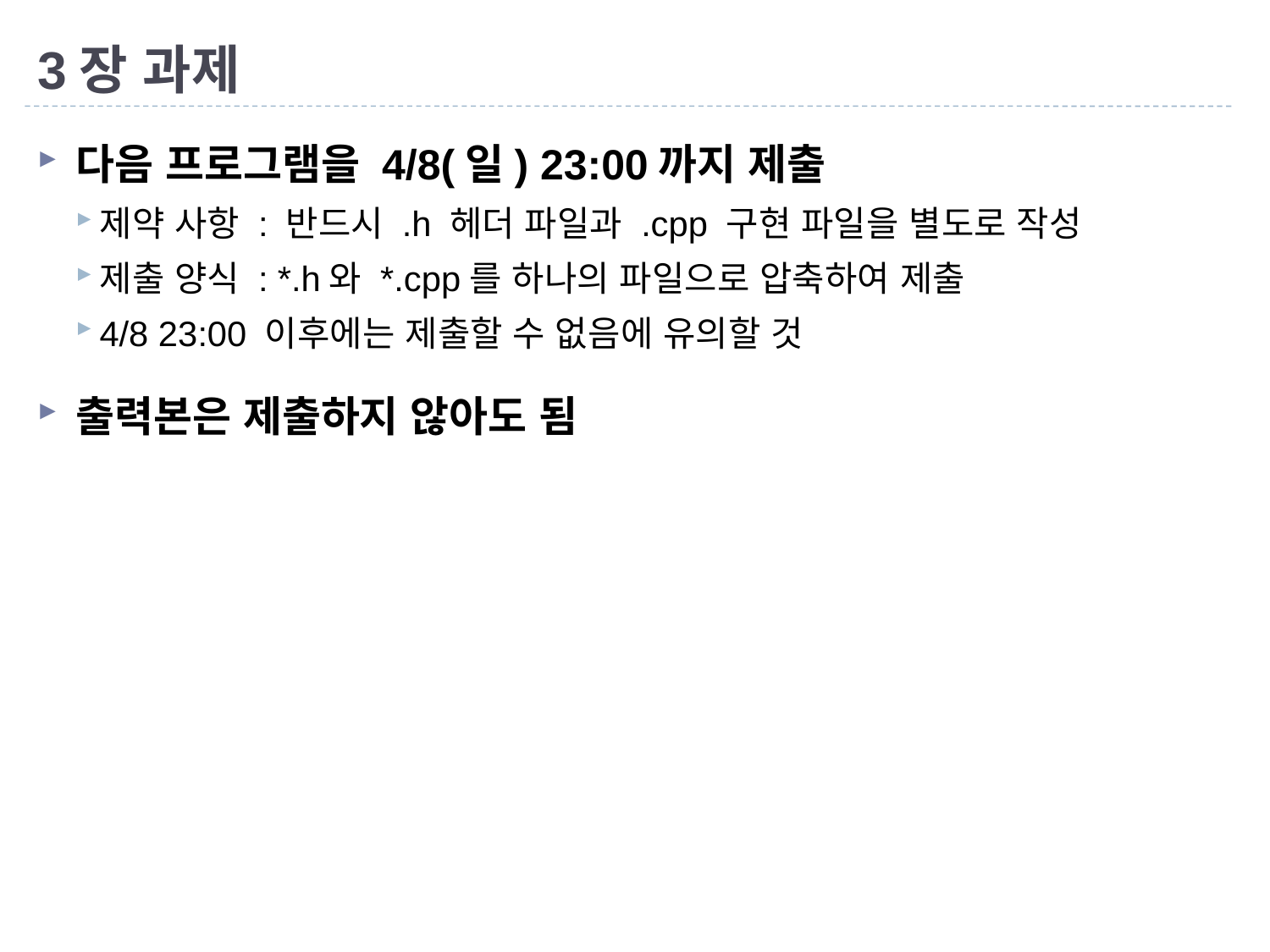

# 3장 과제
다음 프로그램을 4/8(일) 23:00까지 제출
제약 사항 : 반드시 .h 헤더 파일과 .cpp 구현 파일을 별도로 작성
제출 양식 : *.h와 *.cpp를 하나의 파일으로 압축하여 제출
4/8 23:00 이후에는 제출할 수 없음에 유의할 것
출력본은 제출하지 않아도 됨